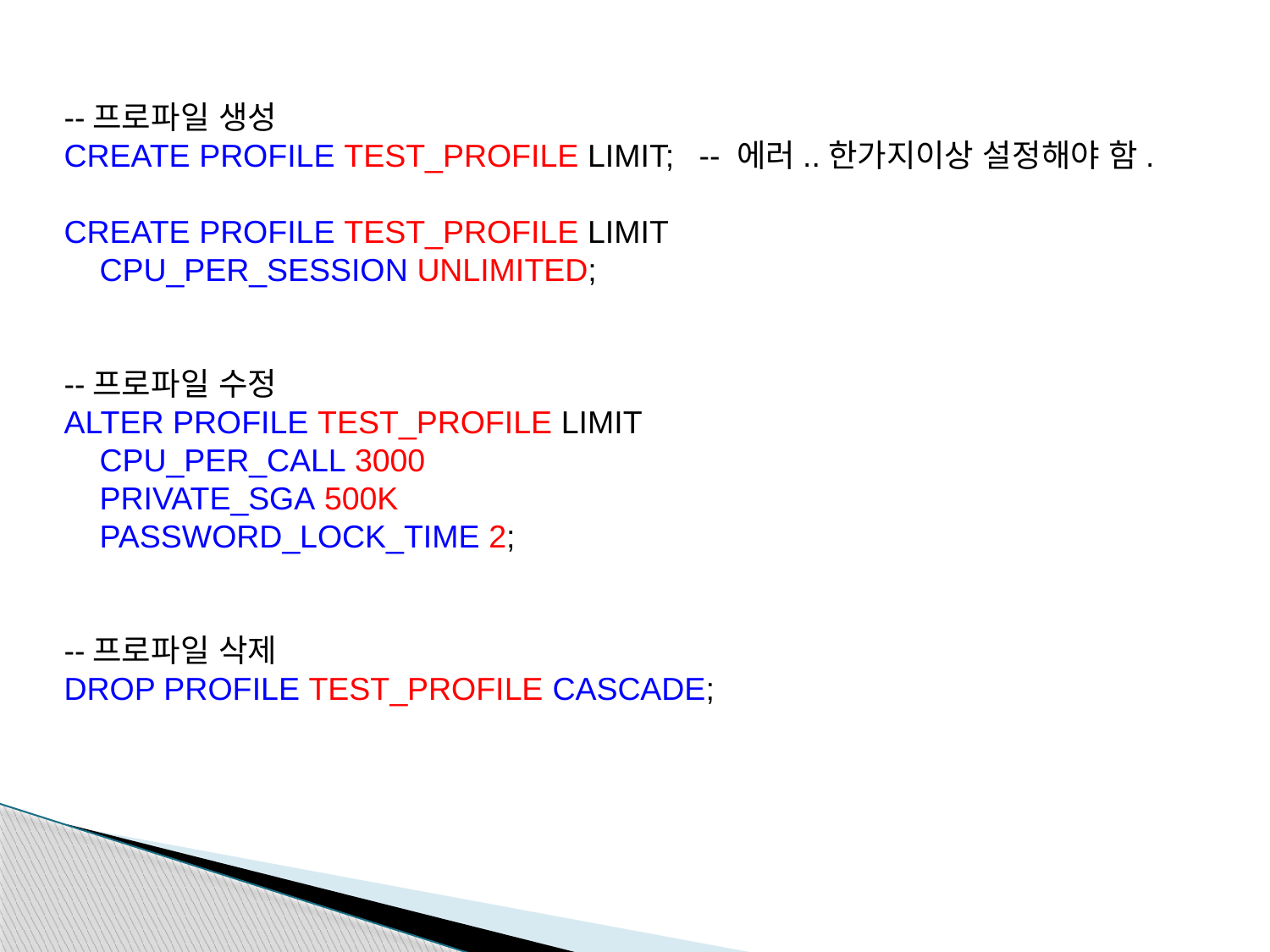

--프로파일 생성
CREATE PROFILE TEST_PROFILE LIMIT;	-- 에러..한가지이상 설정해야 함.

CREATE PROFILE TEST_PROFILE LIMIT
    CPU_PER_SESSION UNLIMITED;

--프로파일 수정
ALTER PROFILE TEST_PROFILE LIMIT
    CPU_PER_CALL 3000
    PRIVATE_SGA 500K
    PASSWORD_LOCK_TIME 2;

--프로파일 삭제
DROP PROFILE TEST_PROFILE CASCADE;